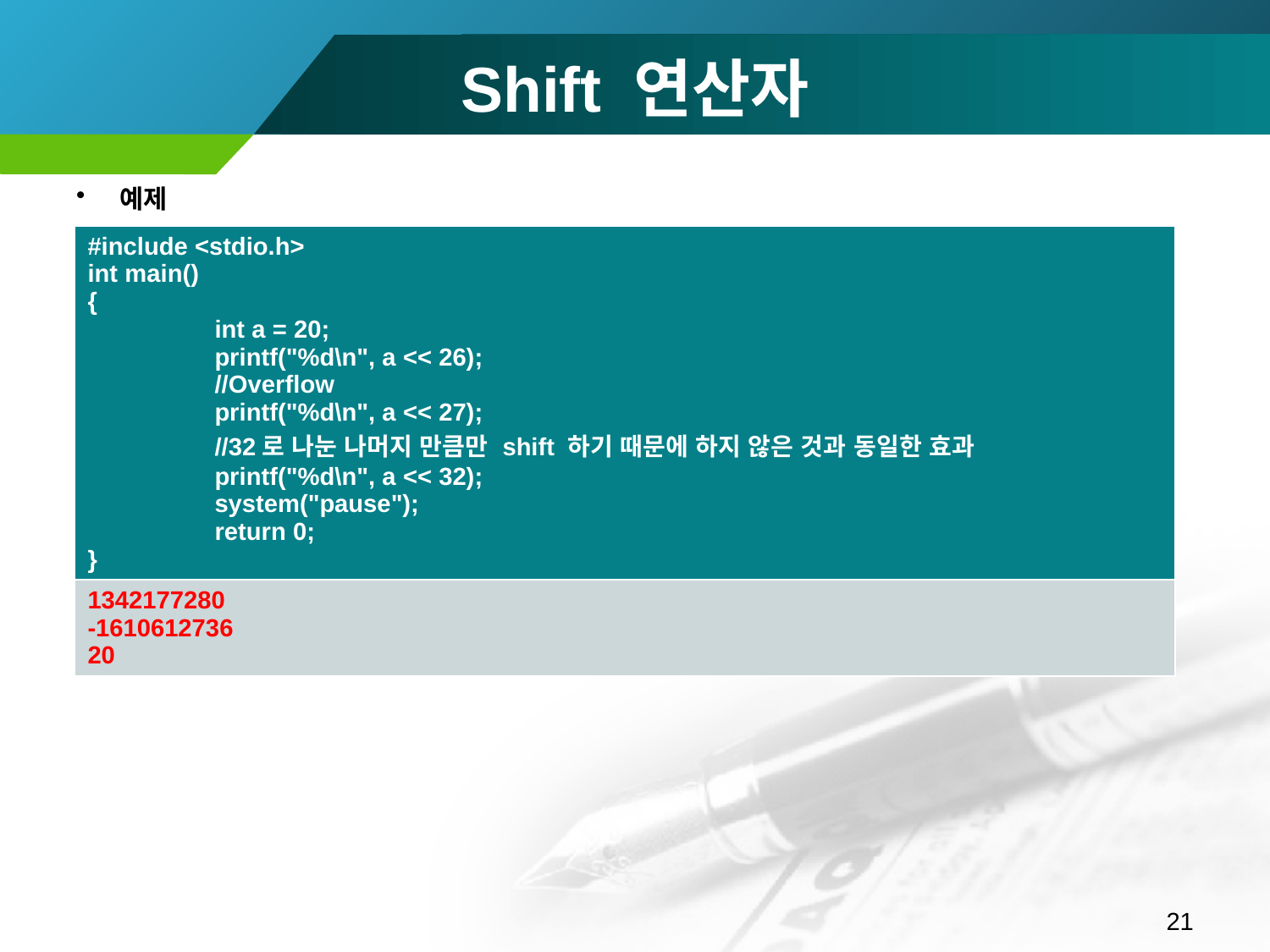

# Shift 연산자
예제
| #include <stdio.h> int main() { int a = 20; printf("%d\n", a << 26); //Overflow printf("%d\n", a << 27); //32로 나눈 나머지 만큼만 shift 하기 때문에 하지 않은 것과 동일한 효과 printf("%d\n", a << 32); system("pause"); return 0; } |
| --- |
| 1342177280 -1610612736 20 |
21